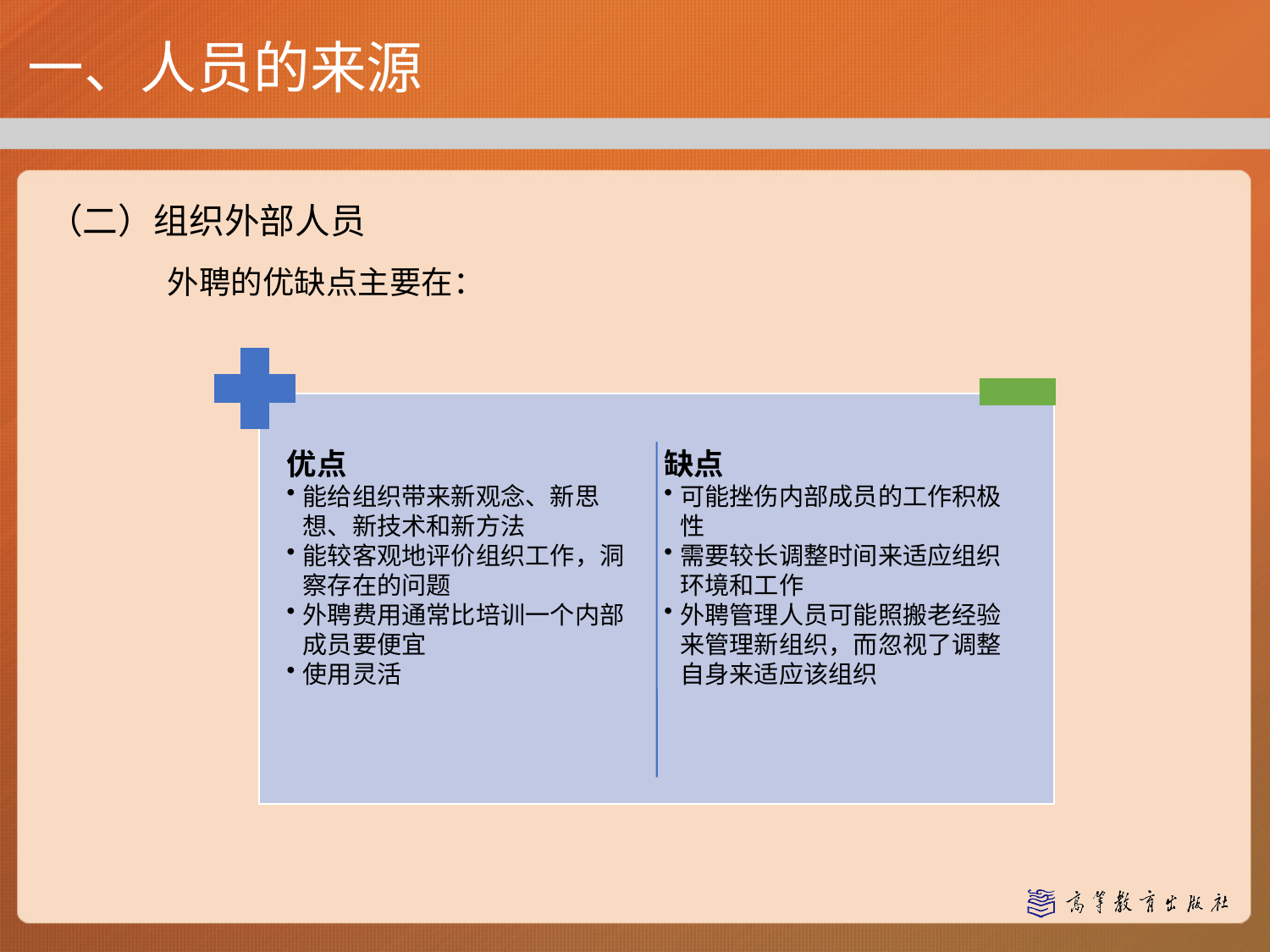

一、人员的来源
（二）组织外部人员
外聘的优缺点主要在：
优点
能给组织带来新观念、新思想、新技术和新方法
能较客观地评价组织工作，洞察存在的问题
外聘费用通常比培训一个内部成员要便宜
使用灵活
缺点
可能挫伤内部成员的工作积极性
需要较长调整时间来适应组织环境和工作
外聘管理人员可能照搬老经验来管理新组织，而忽视了调整自身来适应该组织